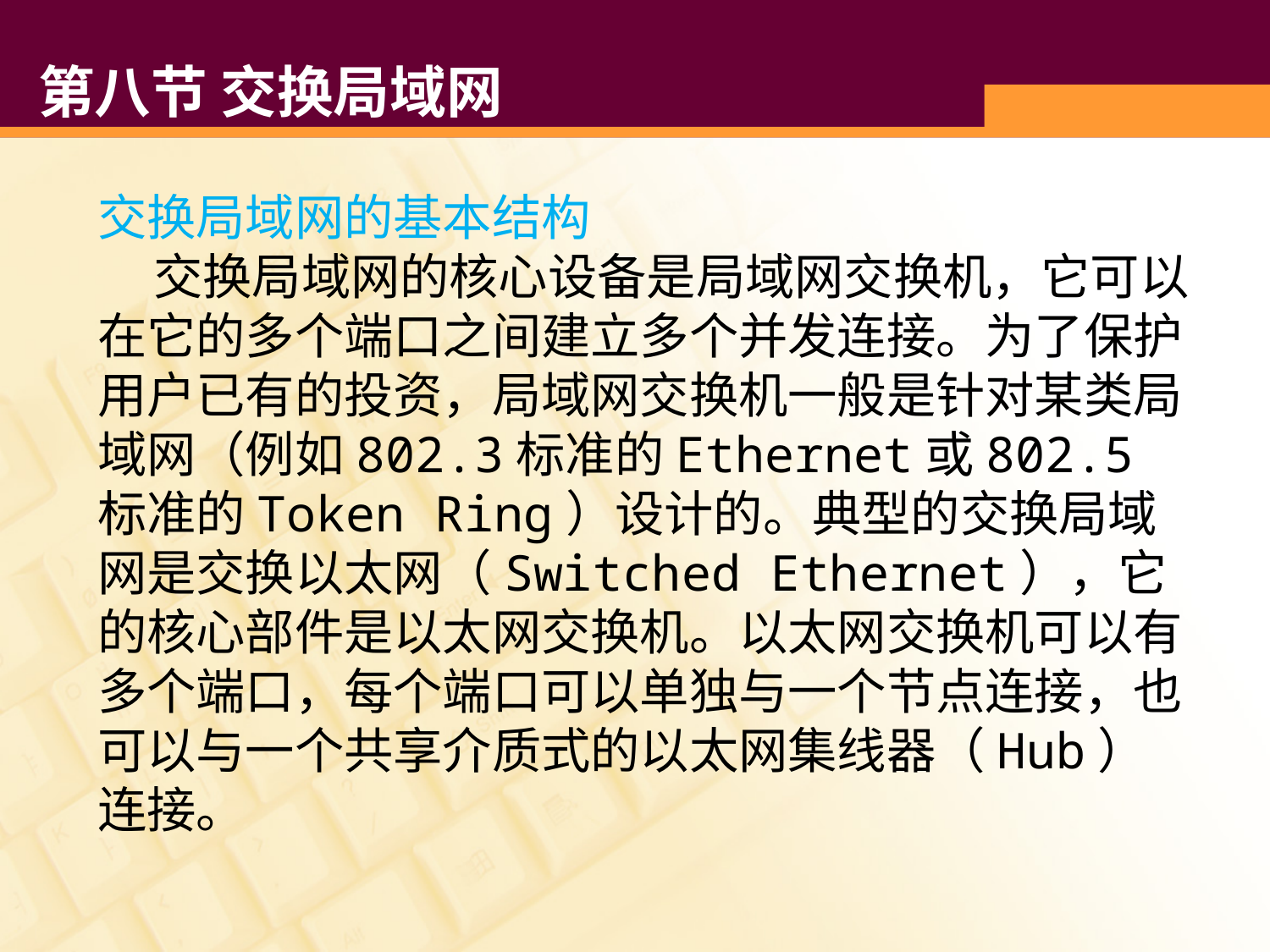

# 第八节 交换局域网
交换局域网的基本结构
    交换局域网的核心设备是局域网交换机，它可以在它的多个端口之间建立多个并发连接。为了保护用户已有的投资，局域网交换机一般是针对某类局域网（例如802.3标准的Ethernet或802.5标准的Token Ring）设计的。典型的交换局域网是交换以太网（Switched Ethernet），它的核心部件是以太网交换机。以太网交换机可以有多个端口，每个端口可以单独与一个节点连接，也可以与一个共享介质式的以太网集线器（Hub）连接。